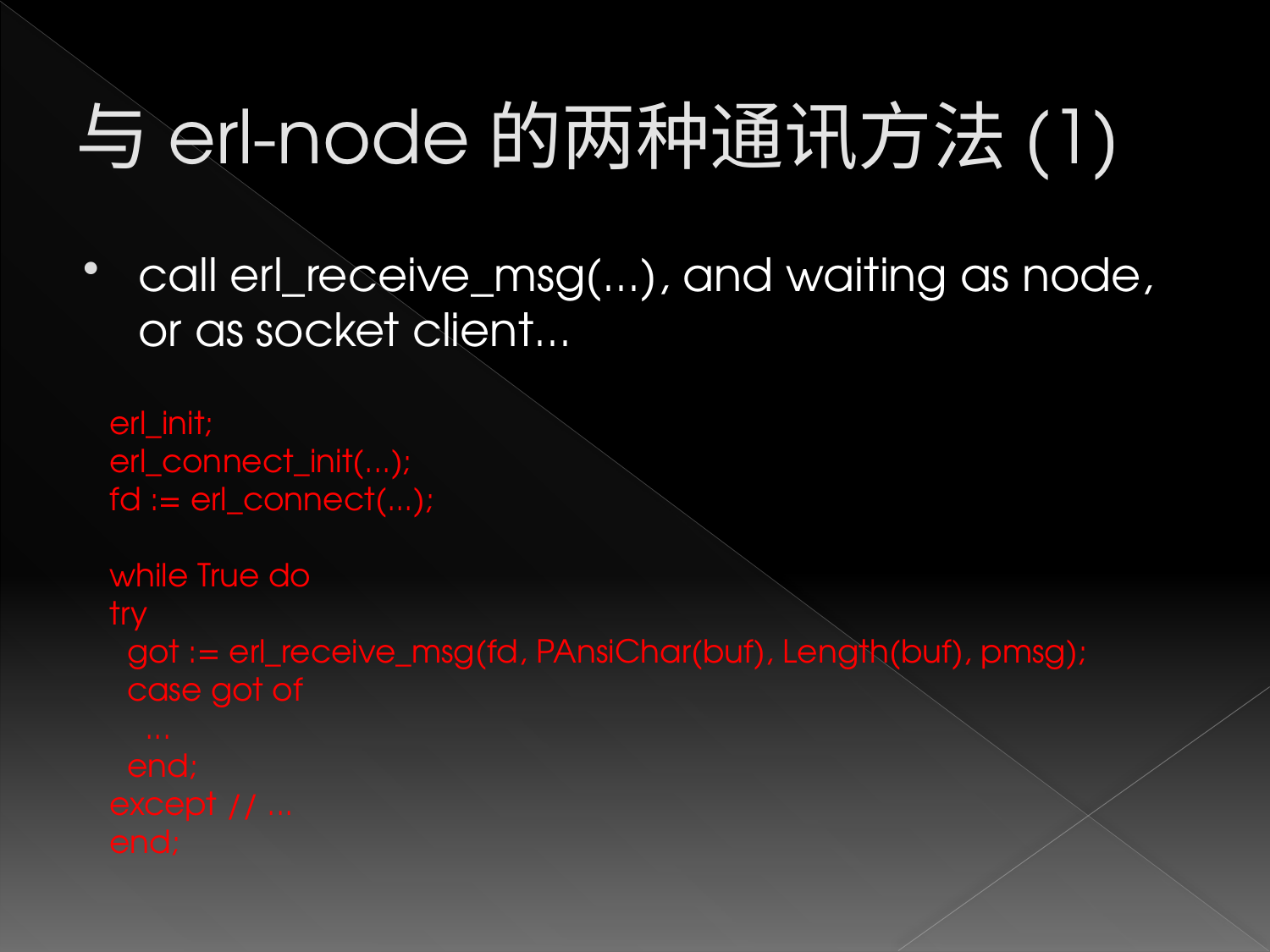

# 与erl-node的两种通讯方法(1)
call erl_receive_msg(...), and waiting as node, or as socket client...
  erl_init;
  erl_connect_init(...);
  fd := erl_connect(...);

  while True do
  try
    got := erl_receive_msg(fd, PAnsiChar(buf), Length(buf), pmsg);
    case got of
      ...
    end;
  except // ...
  end;